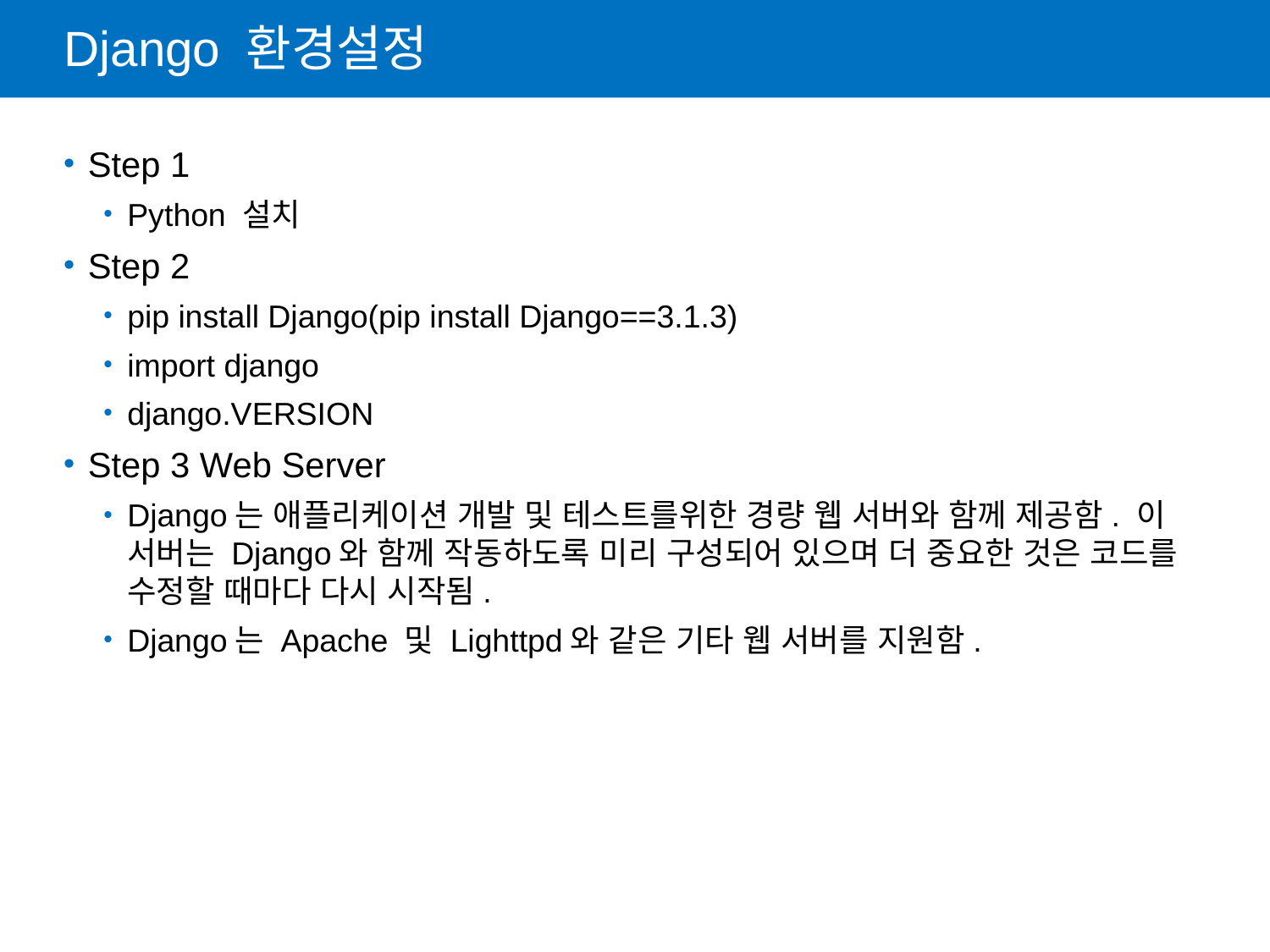

# Django 환경설정
Step 1
Python 설치
Step 2
pip install Django(pip install Django==3.1.3)
import django
django.VERSION
Step 3 Web Server
Django는 애플리케이션 개발 및 테스트를위한 경량 웹 서버와 함께 제공함. 이 서버는 Django와 함께 작동하도록 미리 구성되어 있으며 더 중요한 것은 코드를 수정할 때마다 다시 시작됨.
Django는 Apache 및 Lighttpd와 같은 기타 웹 서버를 지원함.